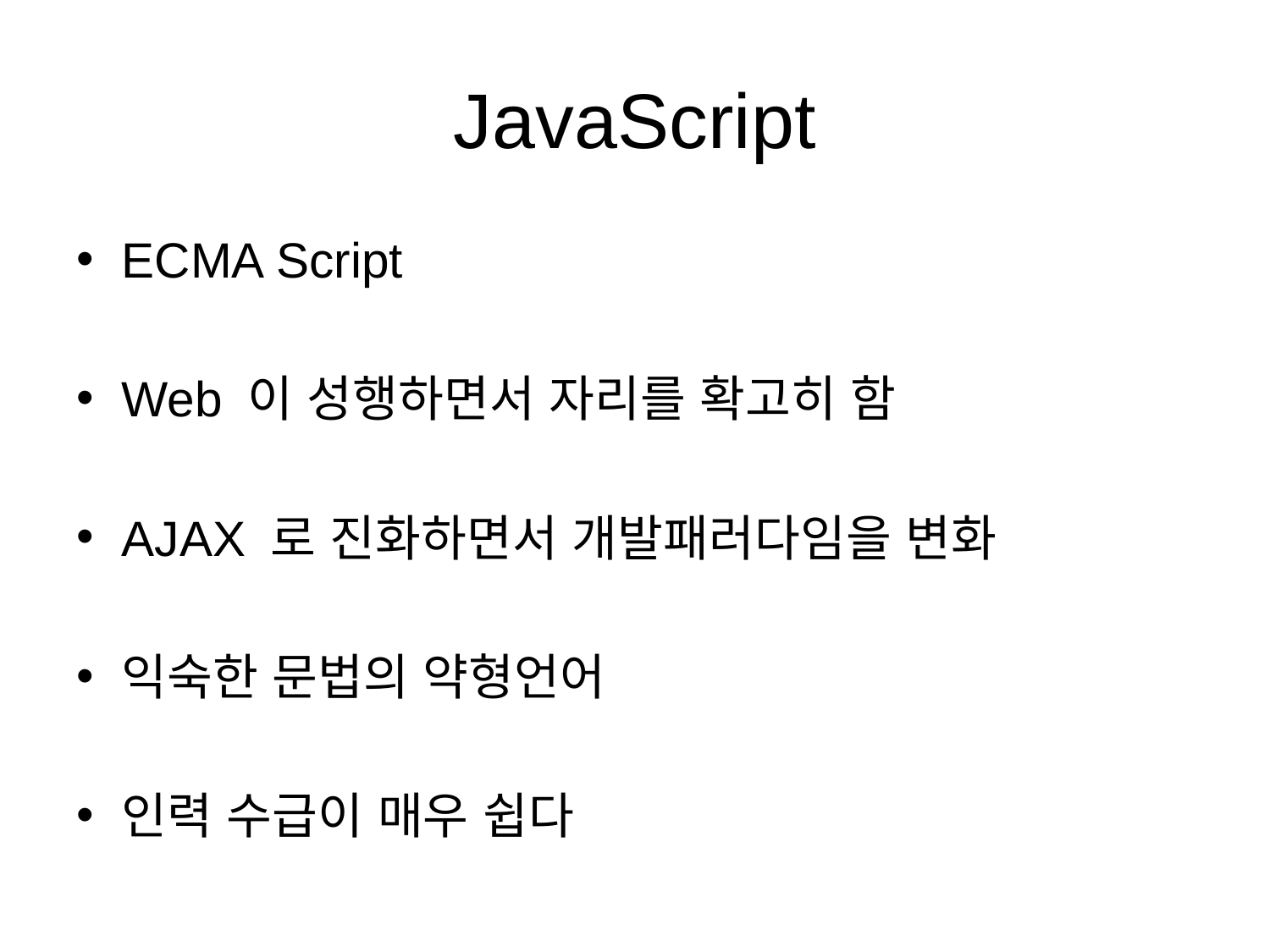

# JavaScript
ECMA Script

Web 이 성행하면서 자리를 확고히 함

AJAX 로 진화하면서 개발패러다임을 변화

익숙한 문법의 약형언어

인력 수급이 매우 쉽다